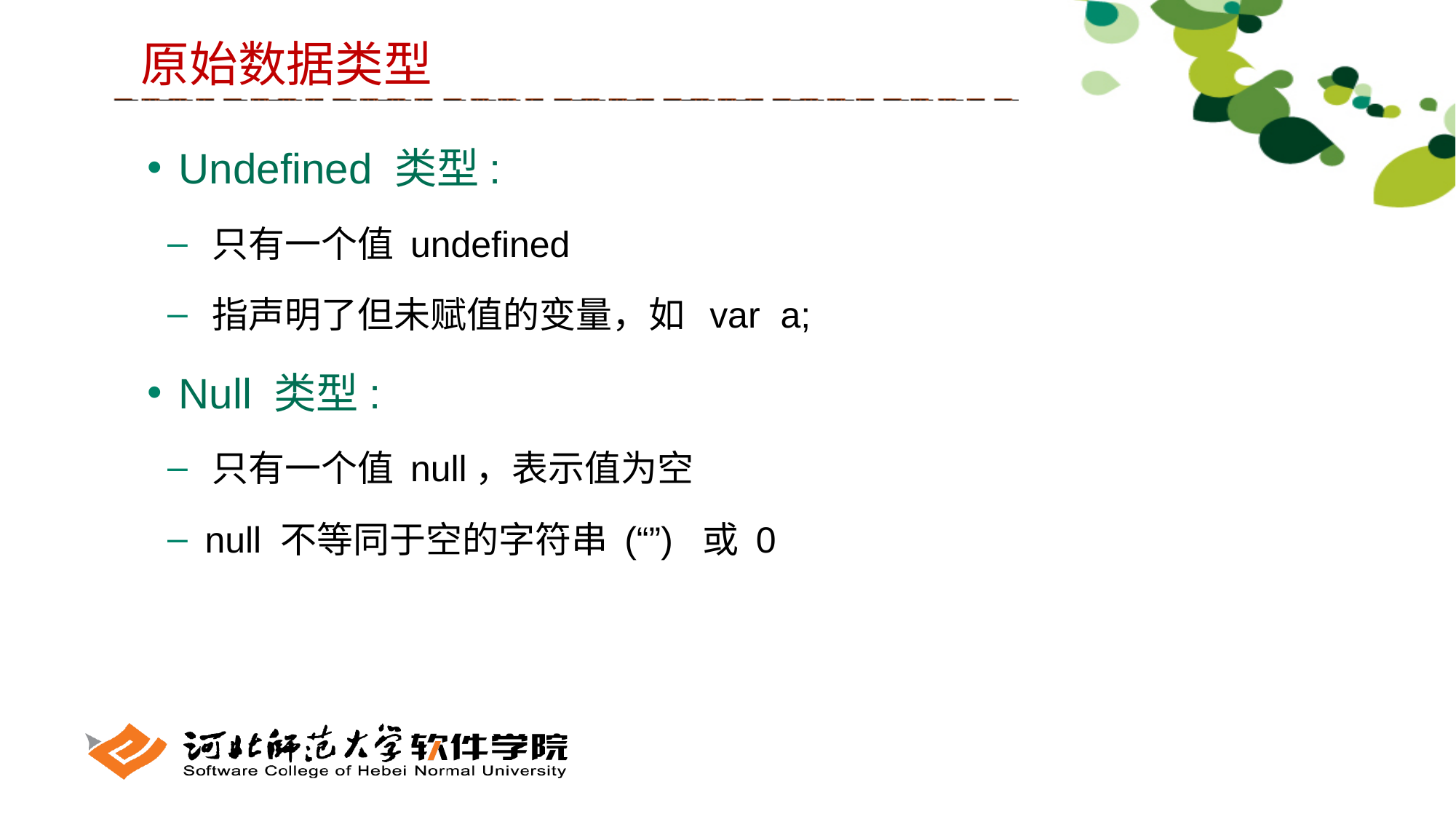

原始数据类型

 Undefined 类型:
 只有一个值 undefined
 指声明了但未赋值的变量，如  var  a;
 Null 类型:
 只有一个值 null，表示值为空
 null 不等同于空的字符串 (“”)  或 0